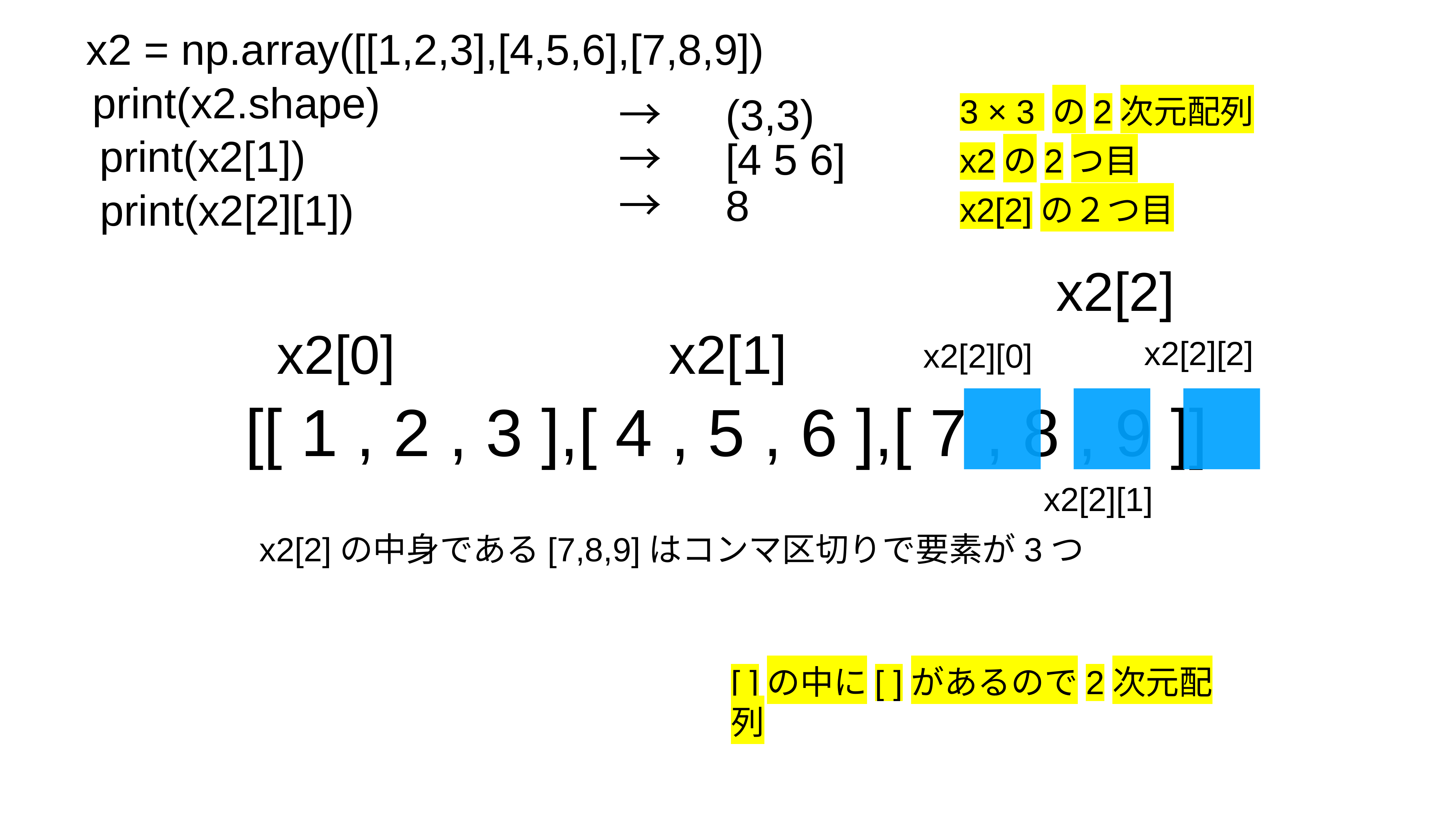

x2 = np.array([[1,2,3],[4,5,6],[7,8,9])
print(x2.shape)
→　(3,3)
3 × 3 の2次元配列
print(x2[1])
→　[4 5 6]
x2の2つ目
→　8
print(x2[2][1])
x2[2]の２つ目
x2[2]
x2[0]
x2[1]
x2[2][2]
x2[2][0]
[[ 1 , 2 , 3 ],[ 4 , 5 , 6 ],[ 7 , 8 , 9 ]]

x2[2][1]
x2[2]の中身である[7,8,9]はコンマ区切りで要素が3つ
[ ]の中に[ ]があるので2次元配列